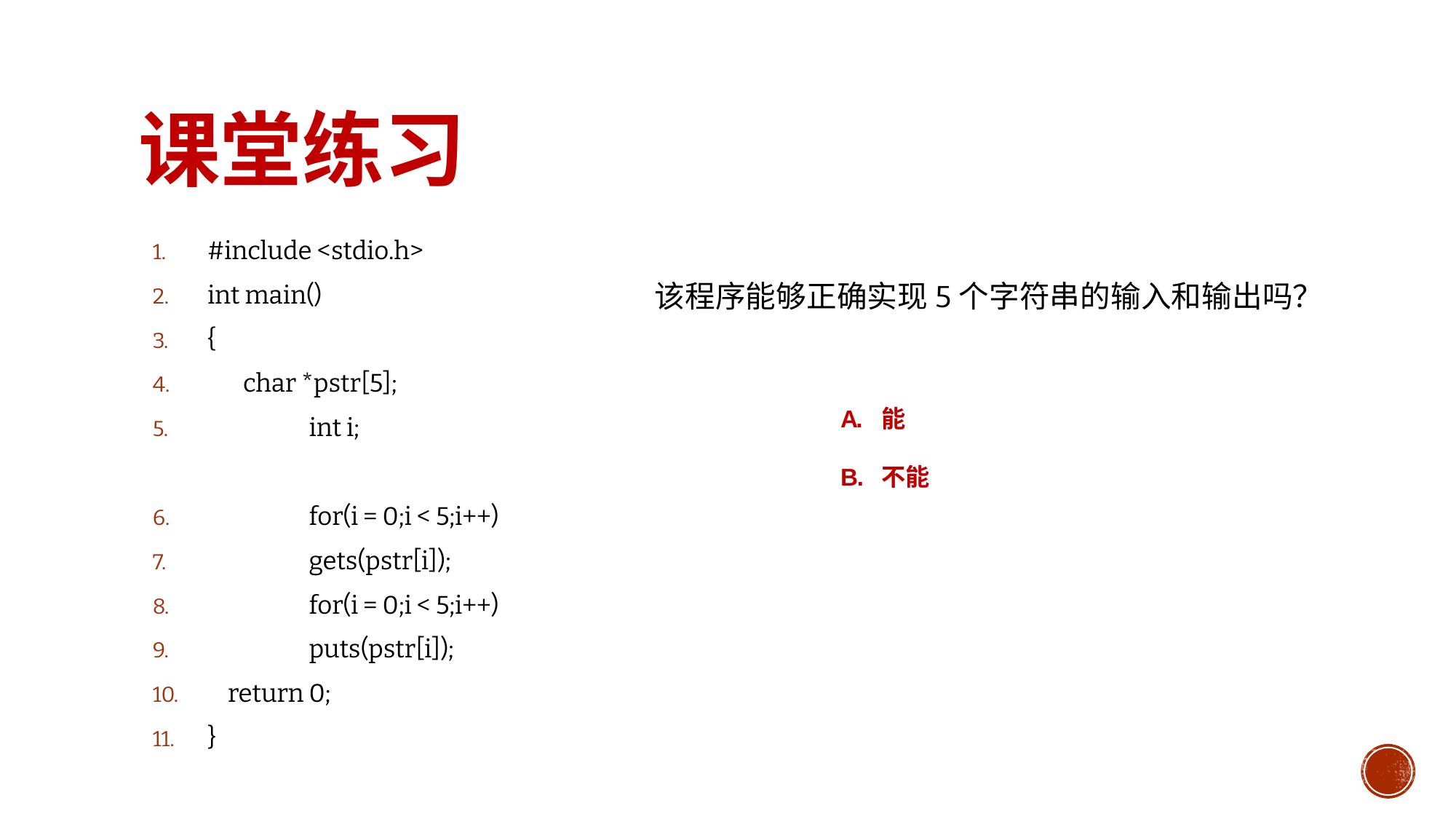

# 课堂练习
#include <stdio.h>
int main()
{
       char *pstr[5];
	int i;

	for(i = 0;i < 5;i++)
		gets(pstr[i]);
	for(i = 0;i < 5;i++)
		puts(pstr[i]);
    return 0;
}

该程序能够正确实现5个字符串的输入和输出吗？
能
不能